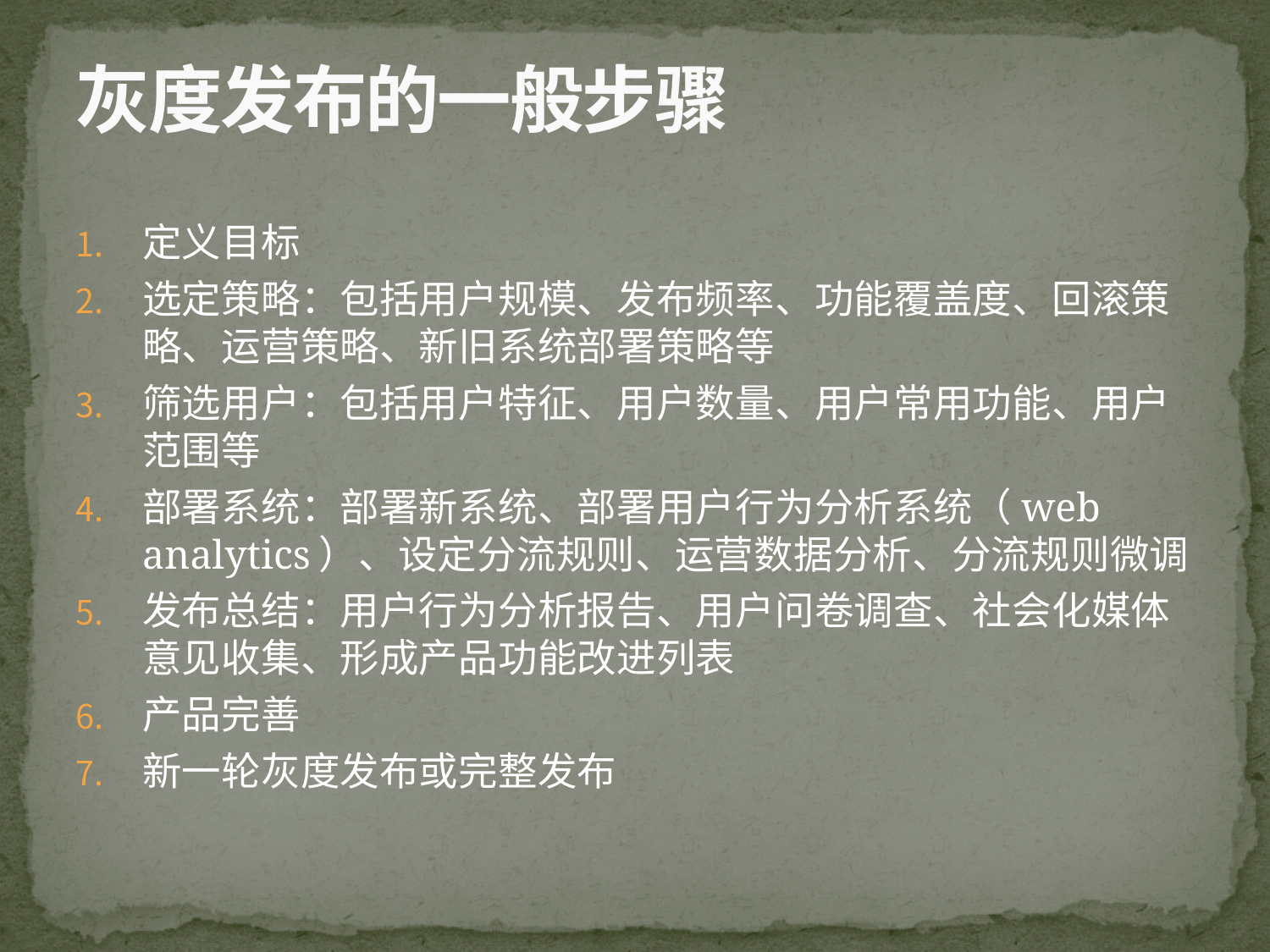

# 灰度发布的一般步骤
定义目标
选定策略：包括用户规模、发布频率、功能覆盖度、回滚策略、运营策略、新旧系统部署策略等
筛选用户：包括用户特征、用户数量、用户常用功能、用户范围等
部署系统：部署新系统、部署用户行为分析系统（web analytics）、设定分流规则、运营数据分析、分流规则微调
发布总结：用户行为分析报告、用户问卷调查、社会化媒体意见收集、形成产品功能改进列表
产品完善
新一轮灰度发布或完整发布